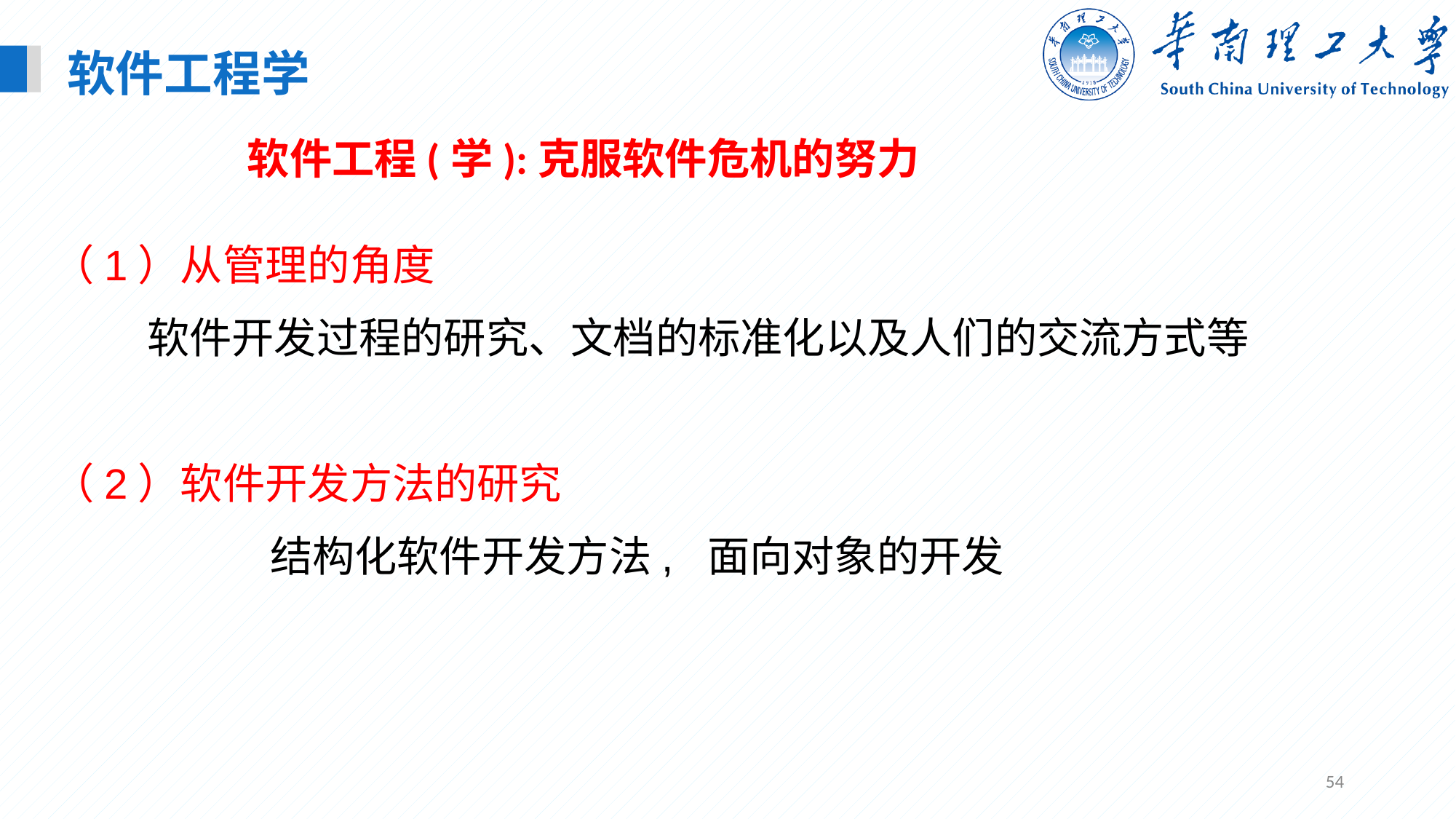

软件工程学
软件工程(学):克服软件危机的努力
（1）从管理的角度
         软件开发过程的研究、文档的标准化以及人们的交流方式等

（2）软件开发方法的研究
		结构化软件开发方法,  面向对象的开发
54